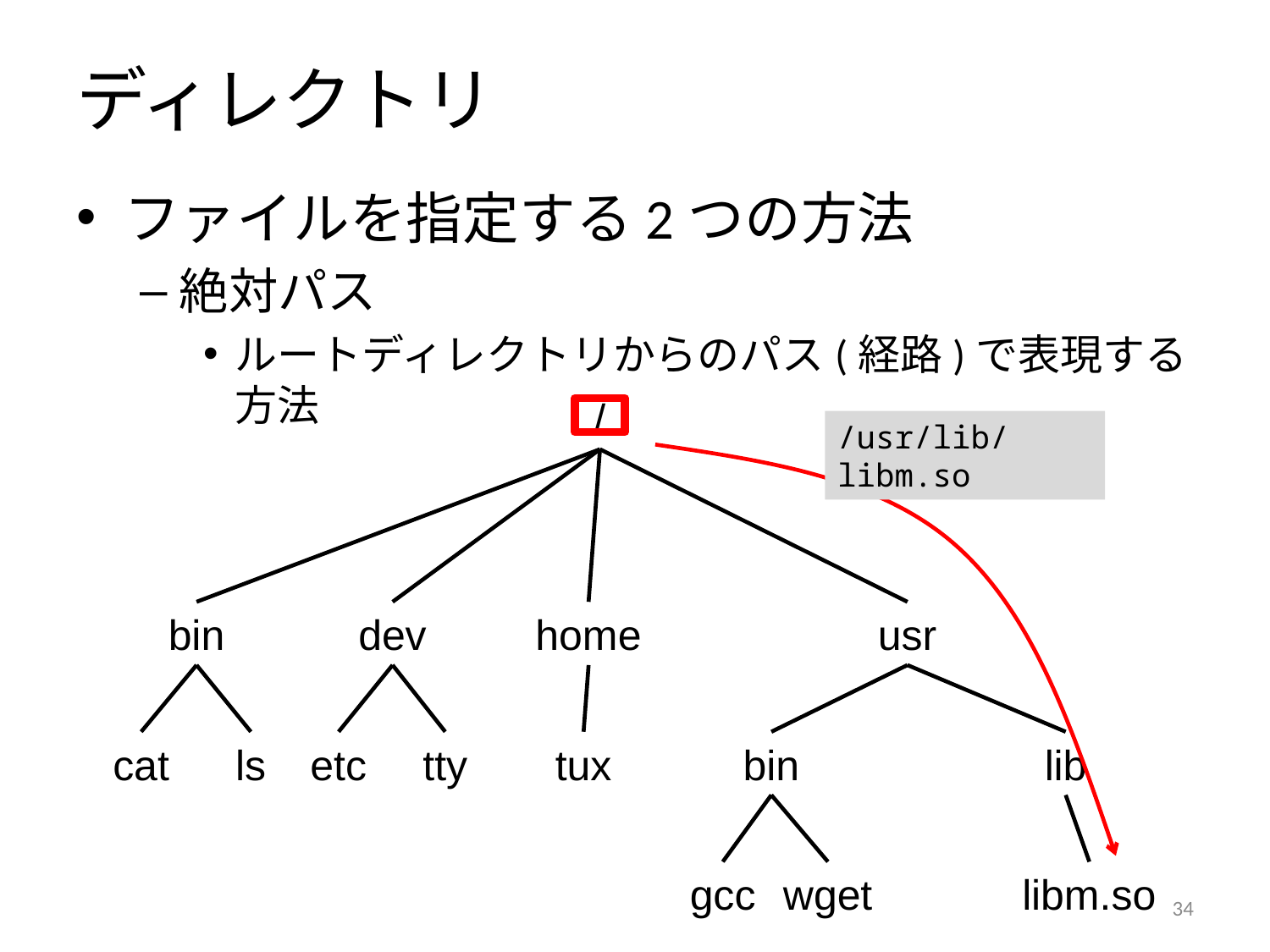

# ディレクトリ
ファイルを指定する2つの方法
絶対パス
ルートディレクトリからのパス(経路)で表現する方法
/
bin
dev
home
usr
cat
ls
etc
tty
tux
bin
lib
gcc
wget
libm.so

/usr/lib/libm.so

34